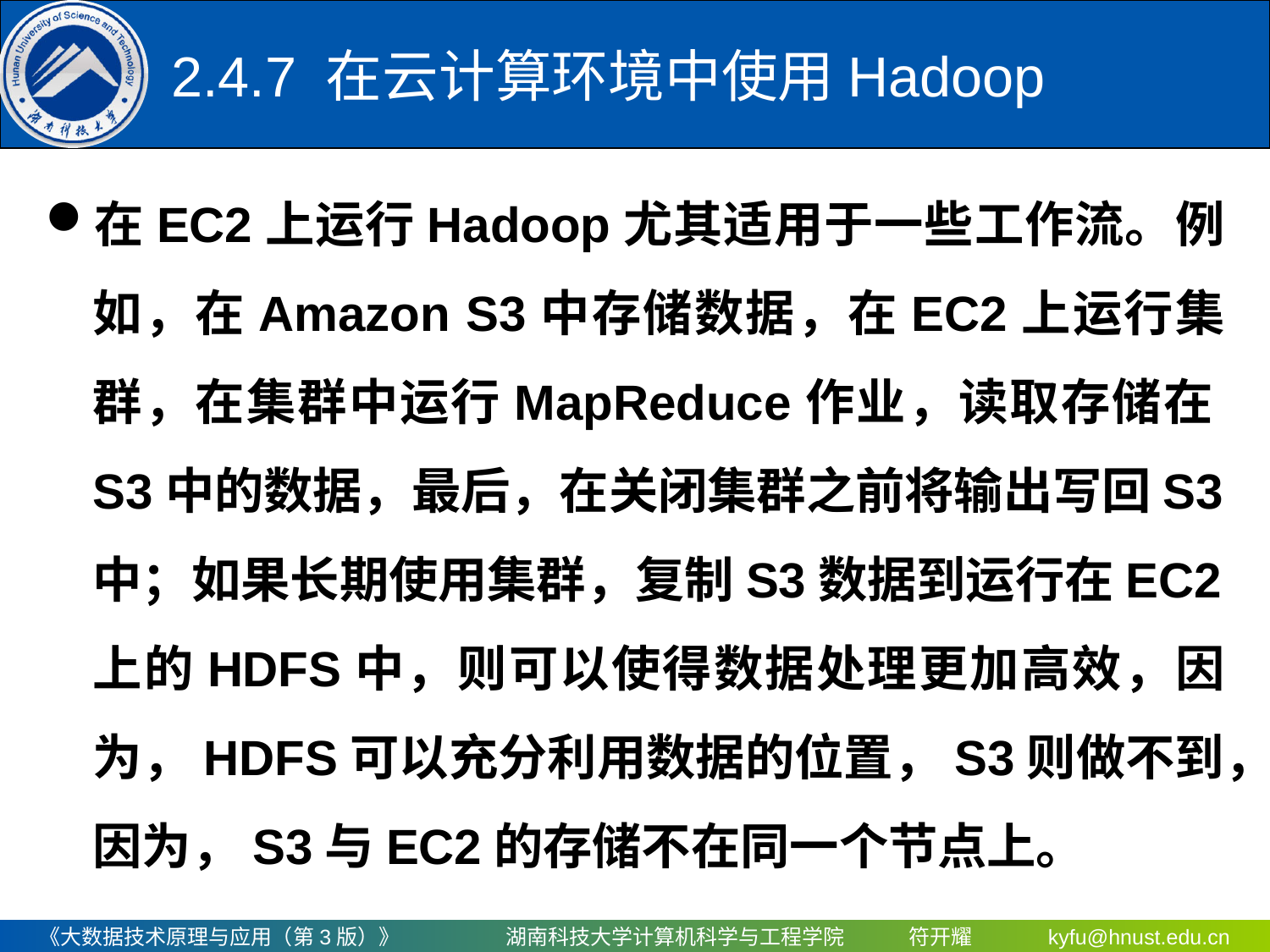

2.4.7 在云计算环境中使用Hadoop
在EC2上运行Hadoop尤其适用于一些工作流。例如，在Amazon S3中存储数据，在EC2上运行集群，在集群中运行MapReduce作业，读取存储在S3中的数据，最后，在关闭集群之前将输出写回S3中；如果长期使用集群，复制S3数据到运行在EC2上的HDFS中，则可以使得数据处理更加高效，因为，HDFS可以充分利用数据的位置，S3则做不到，因为，S3与EC2的存储不在同一个节点上。